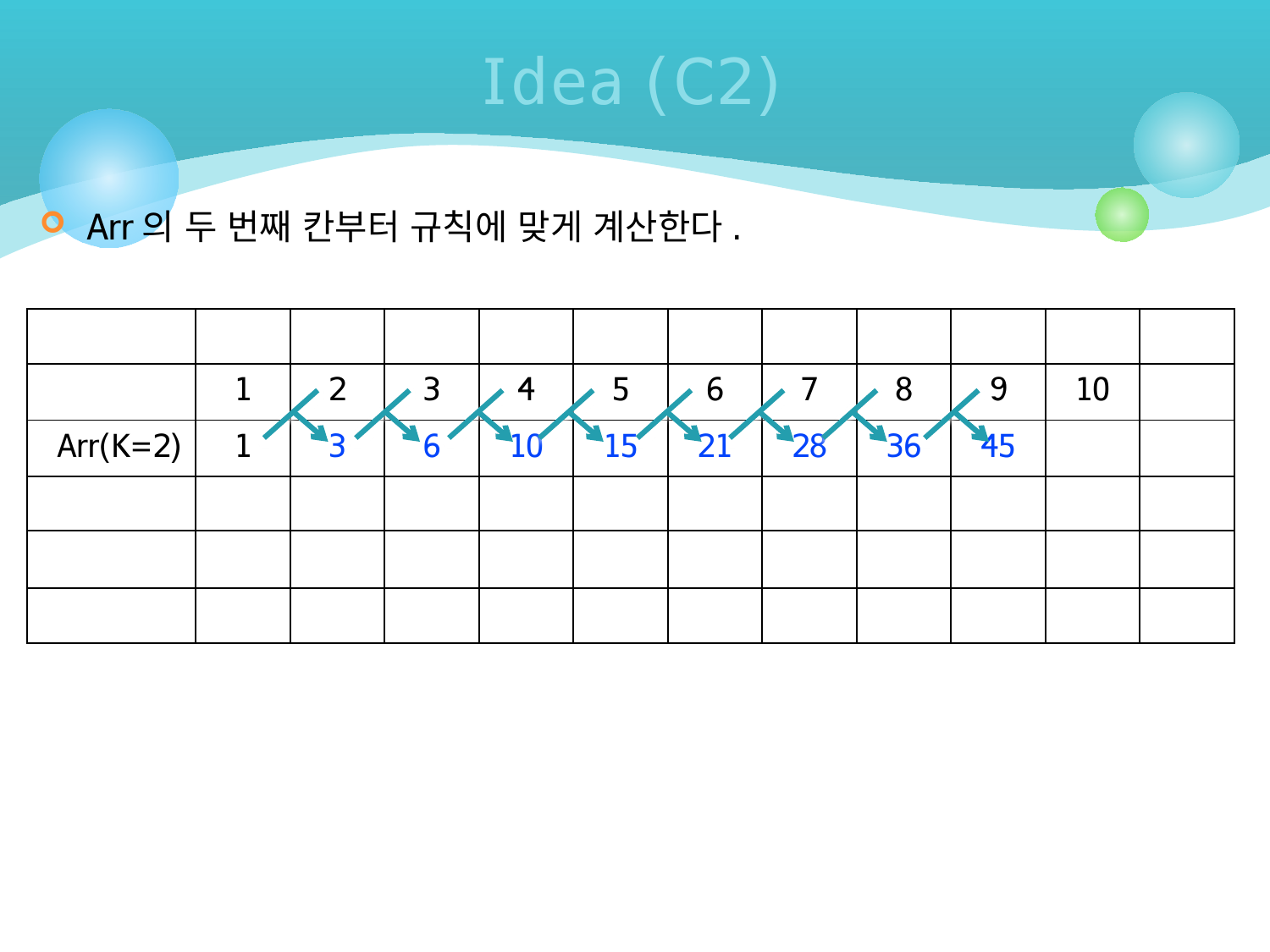

# Idea (C2)
Arr의 두 번째 칸부터 규칙에 맞게 계산한다.
|  |  |  |  |  |  |  |  |  |  |  |  |
| --- | --- | --- | --- | --- | --- | --- | --- | --- | --- | --- | --- |
| 1 | 1 | 2 | 3 | 4 | 5 | 6 | 7 | 8 | 9 | 10 |  |
| 2Arr(K=2) | 1 | 3 | 6 | 10 | 15 | 21 | 28 | 36 | 45 |  |  |
| 3 | 1 | 4 | 10 | 20 | 35 | 56 | 84 | 120 |  |  |  |
| 4 | 1 | 5 | 15 | 35 | 70 | 126 | 210 |  |  |  |  |
| 5 | 1 | 6 | 21 | 56 | 126 | 252 |  |  |  |  |  |